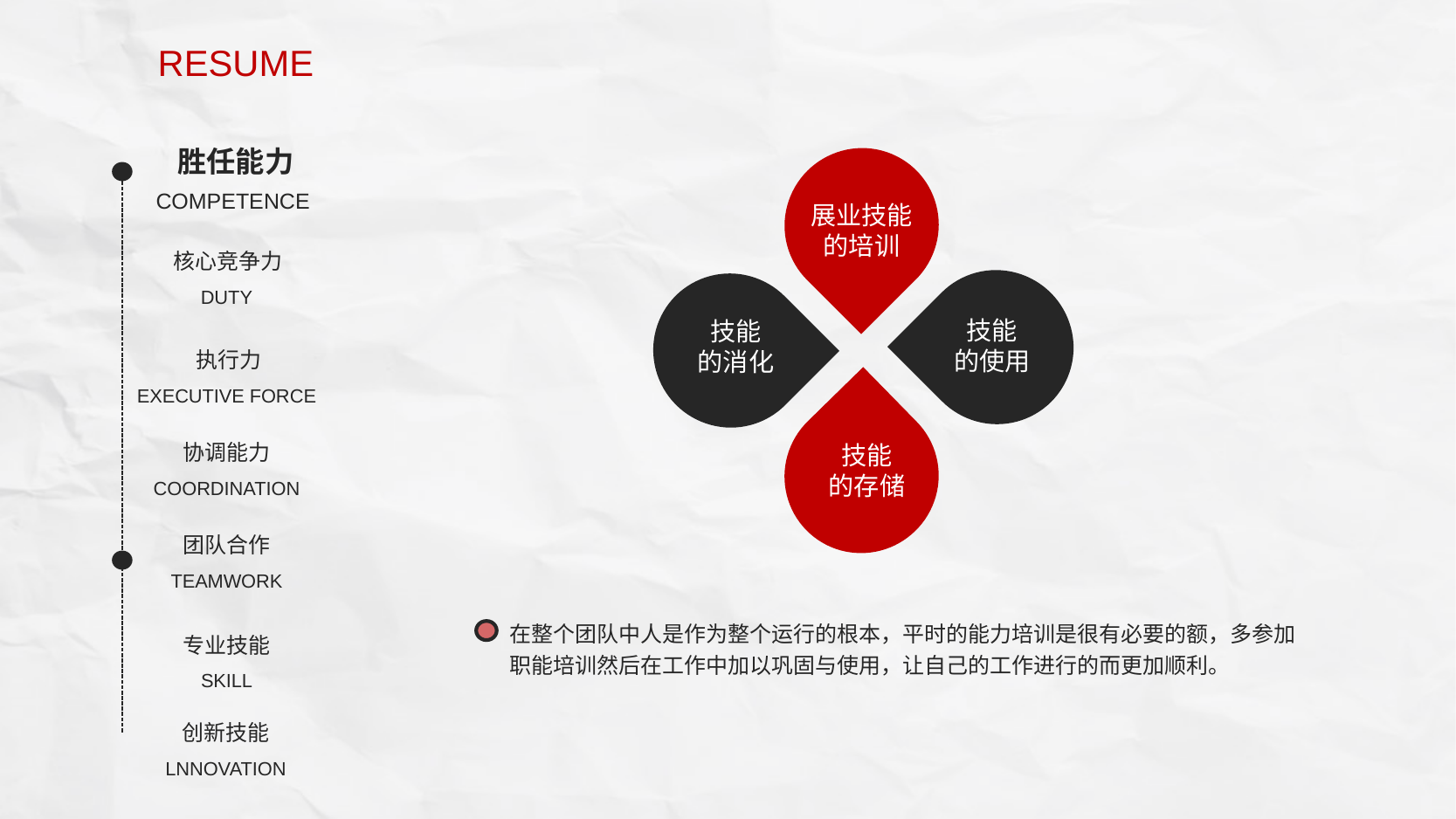

RESUME
胜任能力
COMPETENCE

展业技能
的培训
核心竞争力

DUTY
技能
的使用
技能
的消化
执行力
EXECUTIVE FORCE

协调能力
技能
的存储
COORDINATION
团队合作

TEAMWORK
在整个团队中人是作为整个运行的根本，平时的能力培训是很有必要的额，多参加职能培训然后在工作中加以巩固与使用，让自己的工作进行的而更加顺利。
专业技能

SKILL
创新技能
LNNOVATION